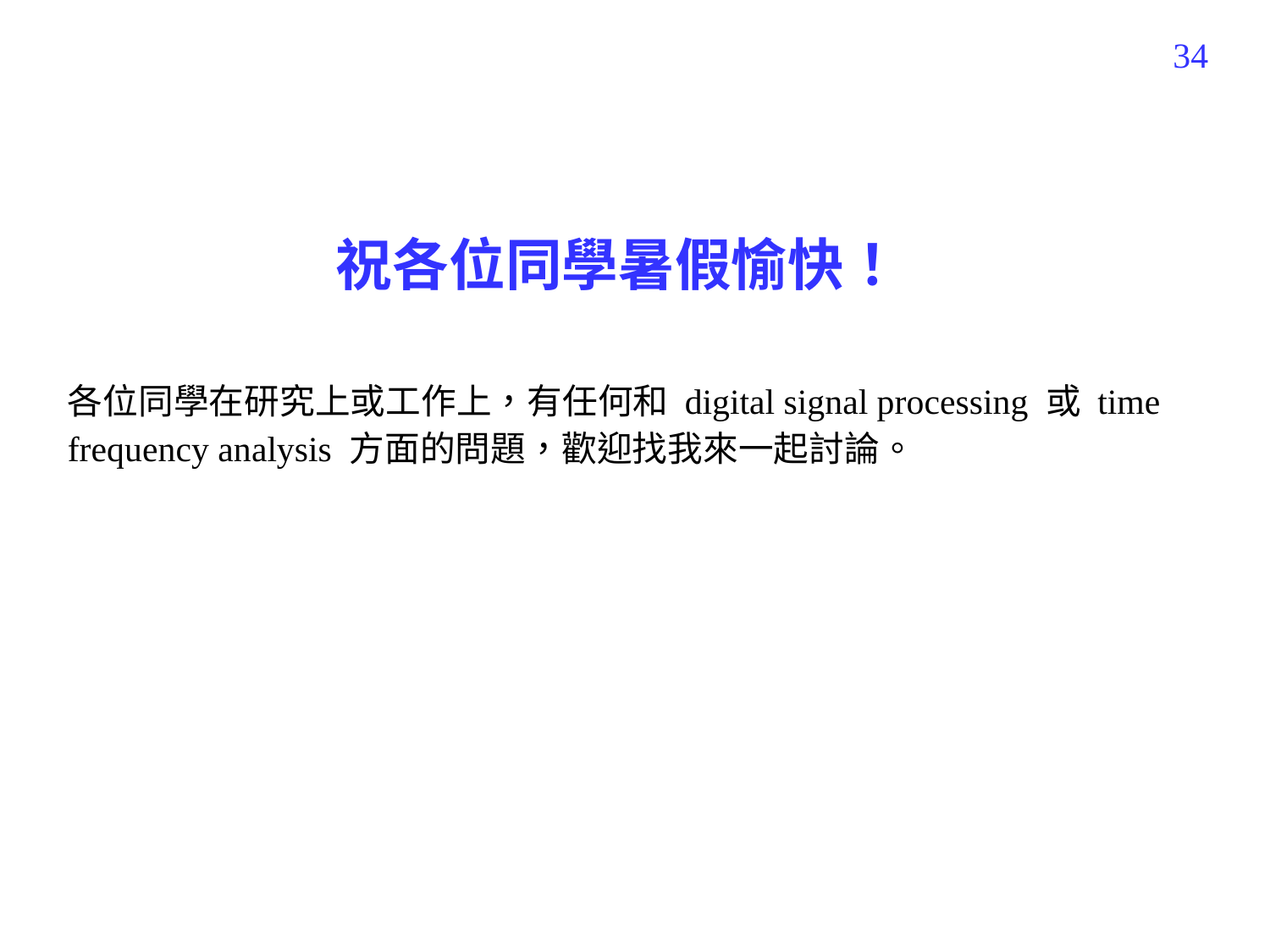

34
祝各位同學暑假愉快！

各位同學在研究上或工作上，有任何和 digital signal processing 或 time frequency analysis 方面的問題，歡迎找我來一起討論。